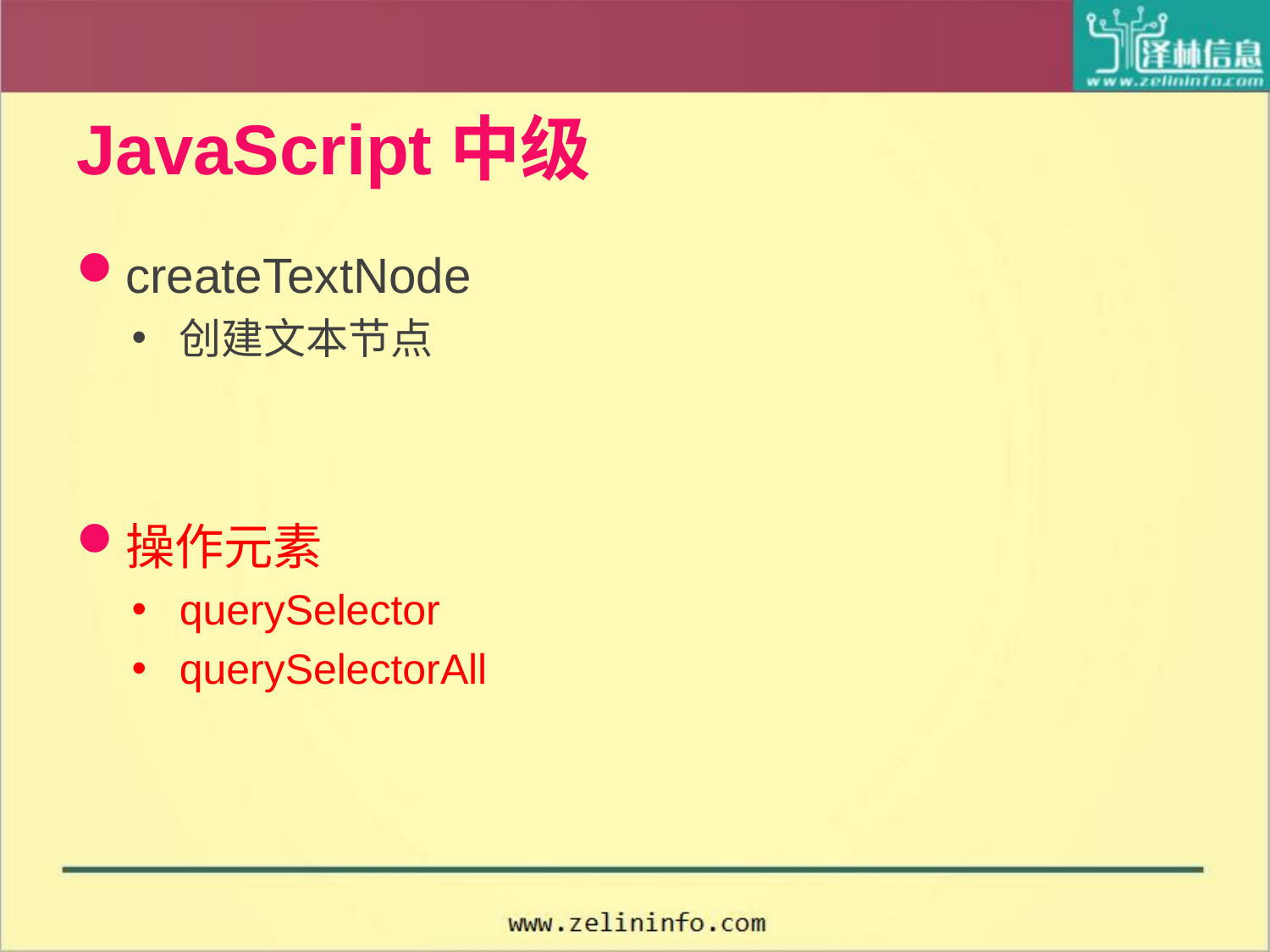

# JavaScript中级
createTextNode
创建文本节点

操作元素
querySelector
querySelectorAll